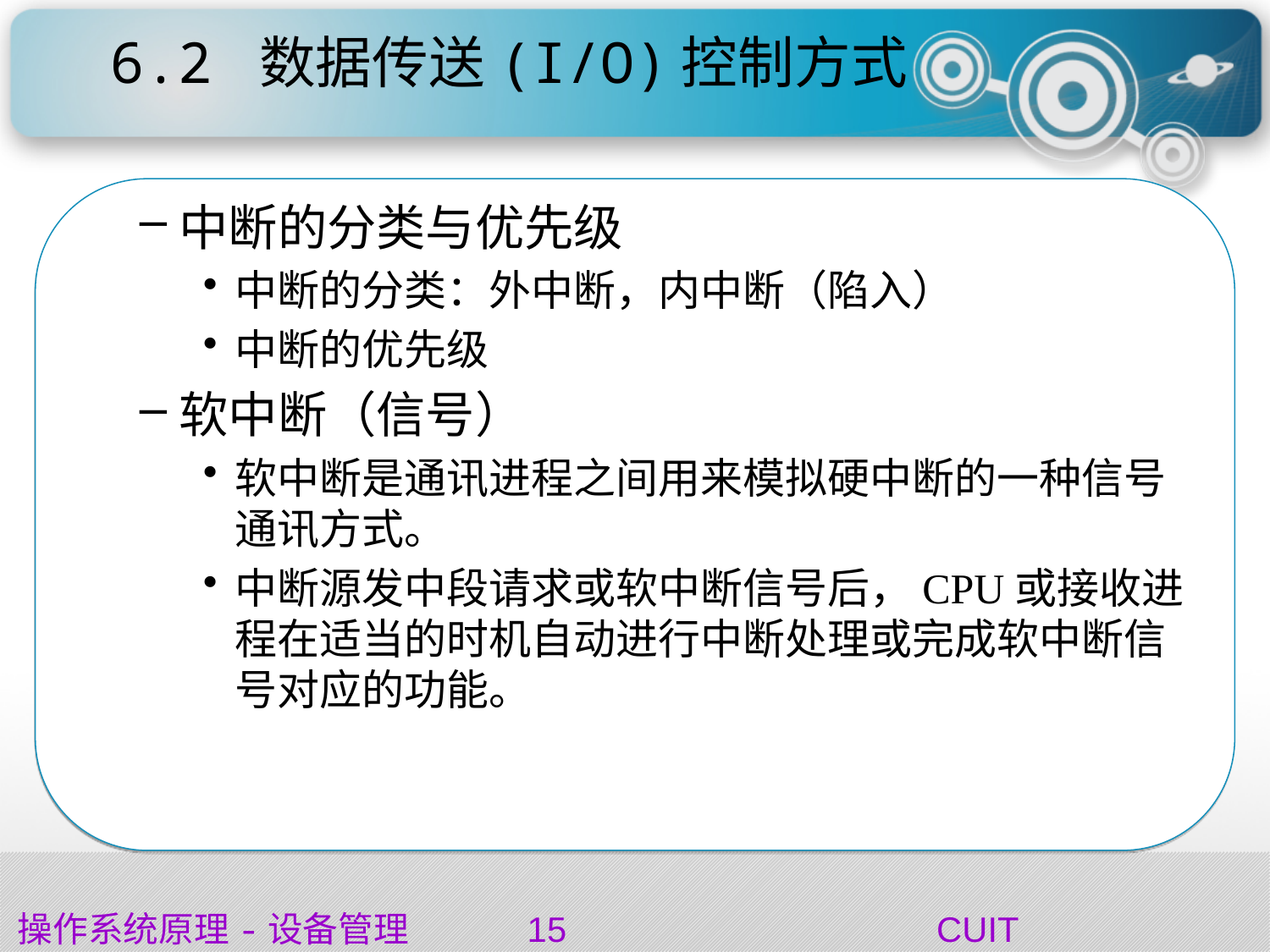

# 6.2 数据传送(I/O)控制方式

中断的分类与优先级
中断的分类：外中断，内中断（陷入）
中断的优先级
软中断（信号）
软中断是通讯进程之间用来模拟硬中断的一种信号通讯方式。
中断源发中段请求或软中断信号后，CPU或接收进程在适当的时机自动进行中断处理或完成软中断信号对应的功能。